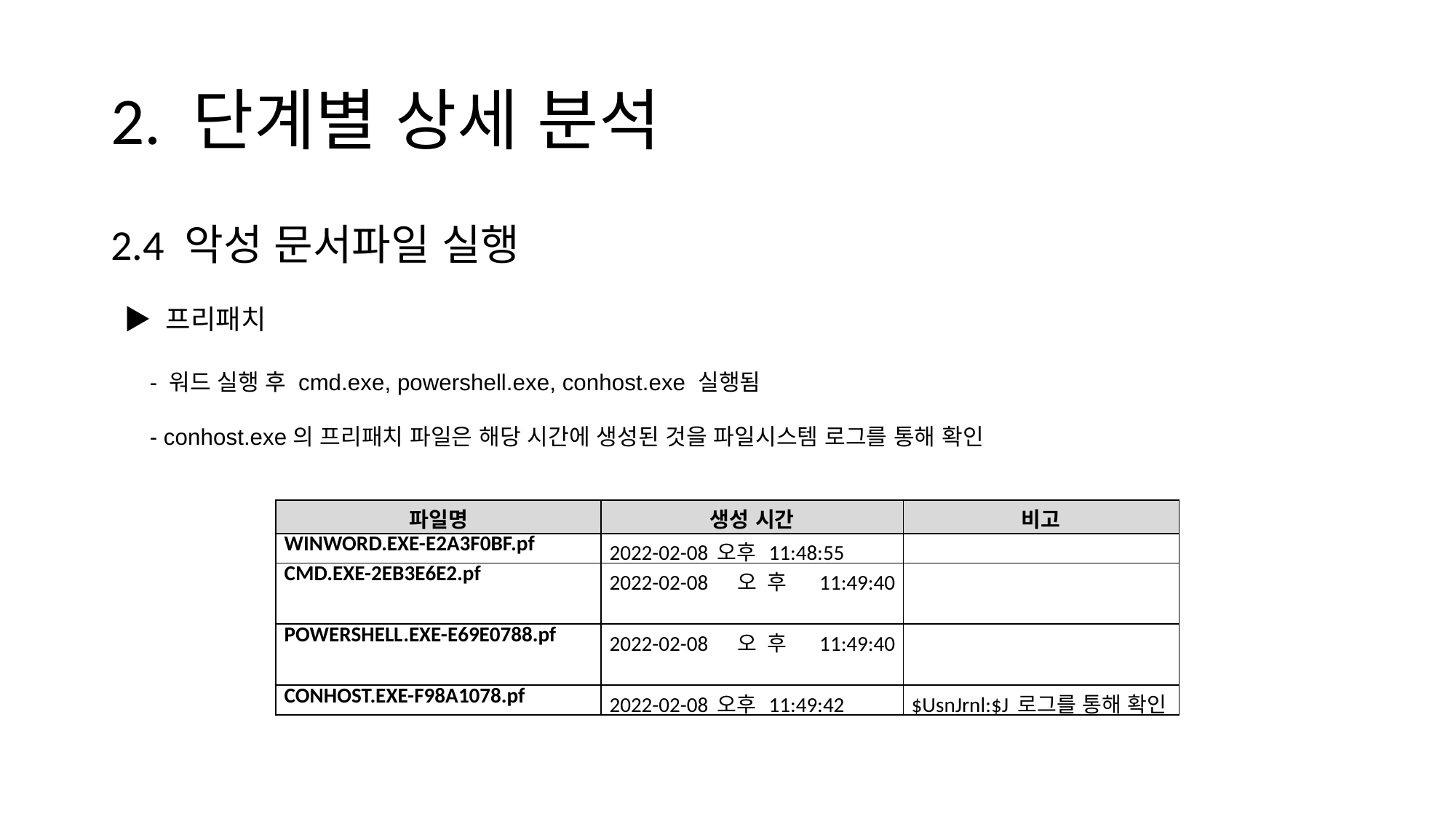

# 2. 단계별 상세 분석
2.4 악성 문서파일 실행

▶ 프리패치

    - 워드 실행 후 cmd.exe, powershell.exe, conhost.exe 실행됨

    - conhost.exe의 프리패치 파일은 해당 시간에 생성된 것을 파일시스템 로그를 통해 확인

| 파일명 | 생성 시간 | 비고 |
| --- | --- | --- |
| WINWORD.EXE-E2A3F0BF.pf | 2022-02-08 오후 11:48:55 |  |
| CMD.EXE-2EB3E6E2.pf | 2022-02-08 오후 11:49:40 |  |
| POWERSHELL.EXE-E69E0788.pf | 2022-02-08 오후 11:49:40 |  |
| CONHOST.EXE-F98A1078.pf | 2022-02-08 오후 11:49:42 | $UsnJrnl:$J 로그를 통해 확인 |